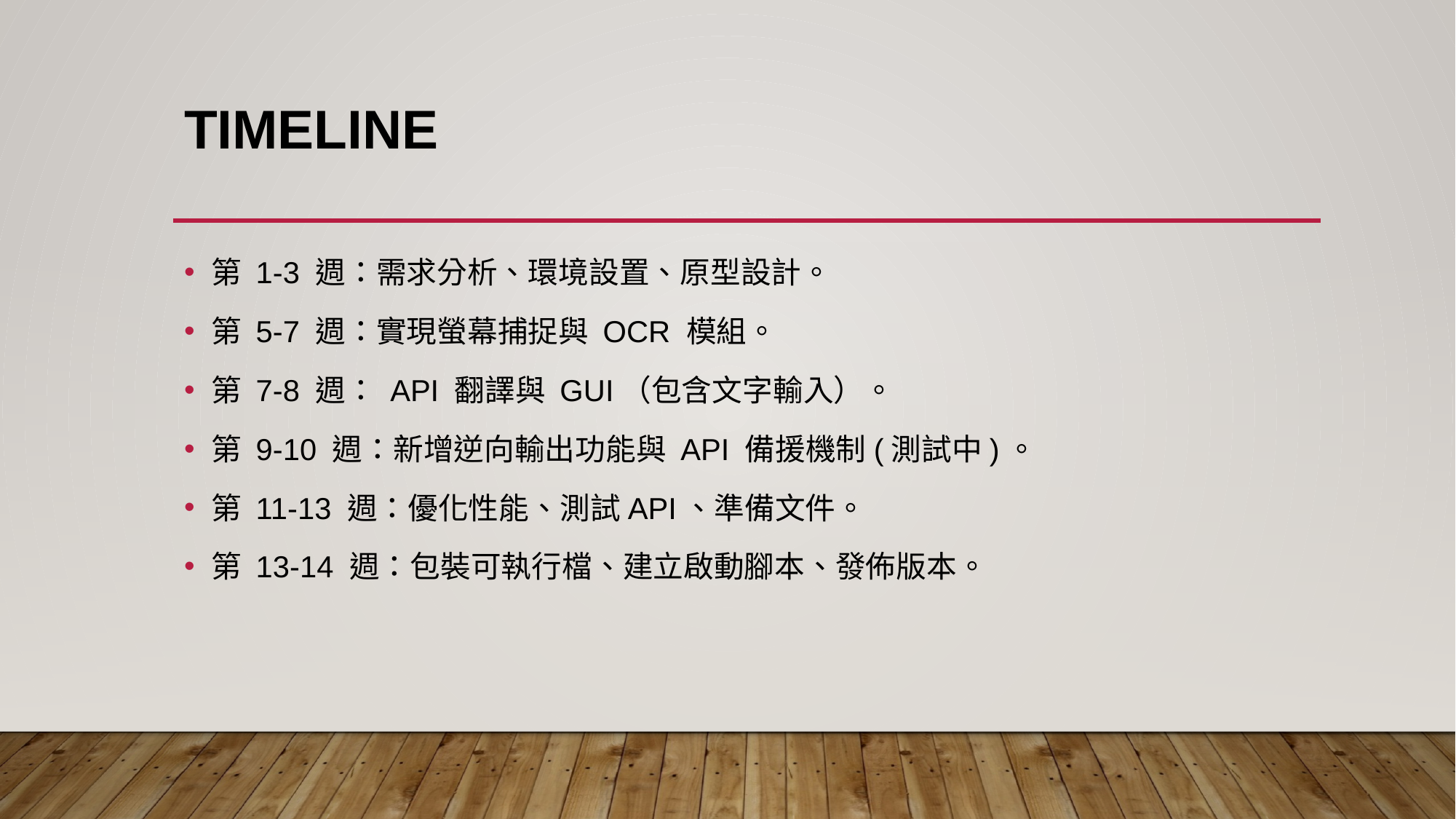

# TIMELINE
第 1-3 週：需求分析、環境設置、原型設計。
第 5-7 週：實現螢幕捕捉與 OCR 模組。
第 7-8 週： API 翻譯與 GUI（包含文字輸入）。
第 9-10 週：新增逆向輸出功能與 API 備援機制(測試中)。
第 11-13 週：優化性能、測試API、準備文件。
第 13-14 週：包裝可執行檔、建立啟動腳本、發佈版本。